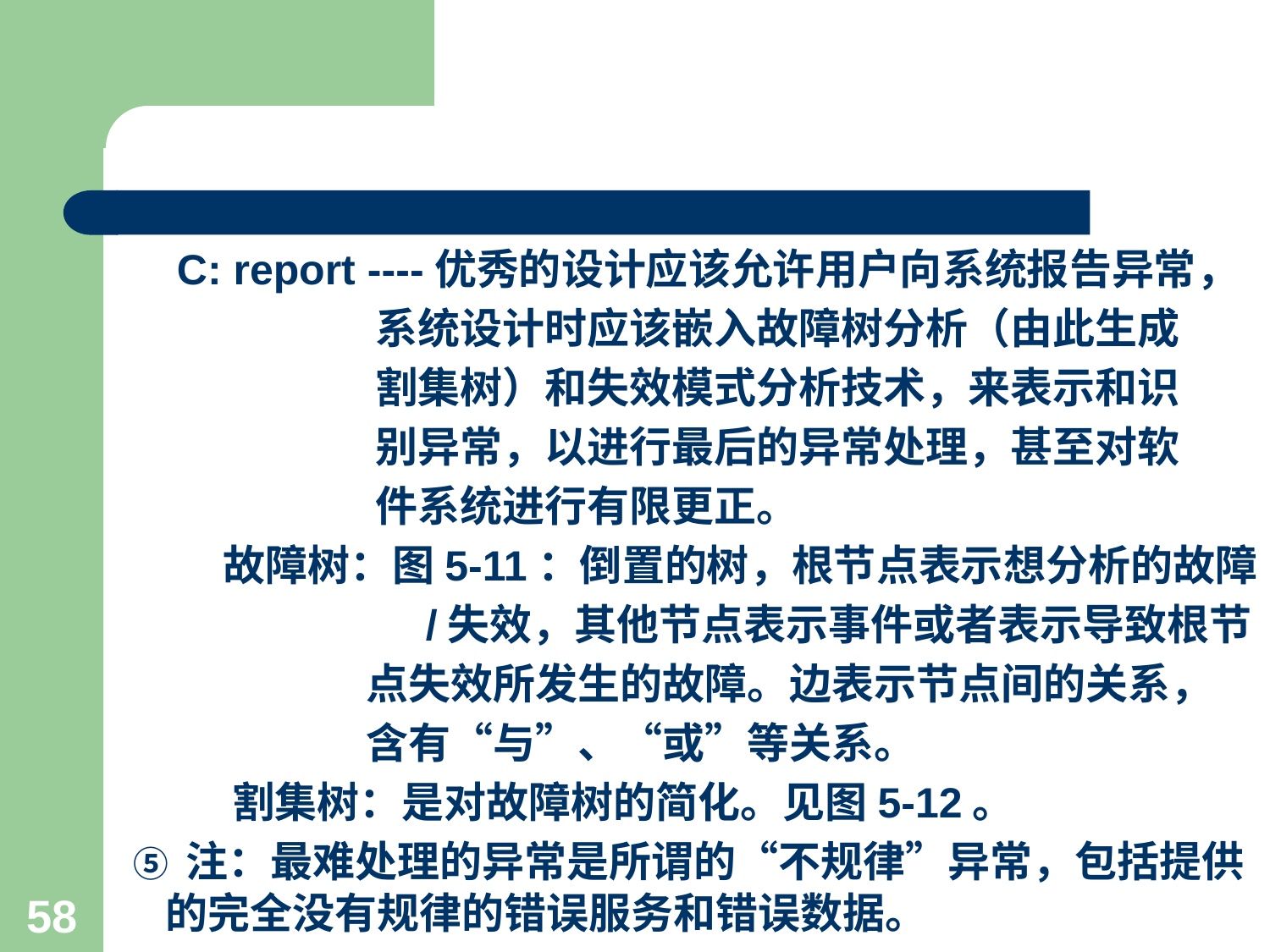

#
     C: report ----优秀的设计应该允许用户向系统报告异常，
                          系统设计时应该嵌入故障树分析（由此生成
                          割集树）和失效模式分析技术，来表示和识
                          别异常，以进行最后的异常处理，甚至对软
                          件系统进行有限更正。
          故障树：图5-11：倒置的树，根节点表示想分析的故障
                          /失效，其他节点表示事件或者表示导致根节
                         点失效所发生的故障。边表示节点间的关系，
                         含有“与”、“或”等关系。
           割集树：是对故障树的简化。见图5-12。
  ⑤ 注：最难处理的异常是所谓的“不规律”异常，包括提供的完全没有规律的错误服务和错误数据。

58